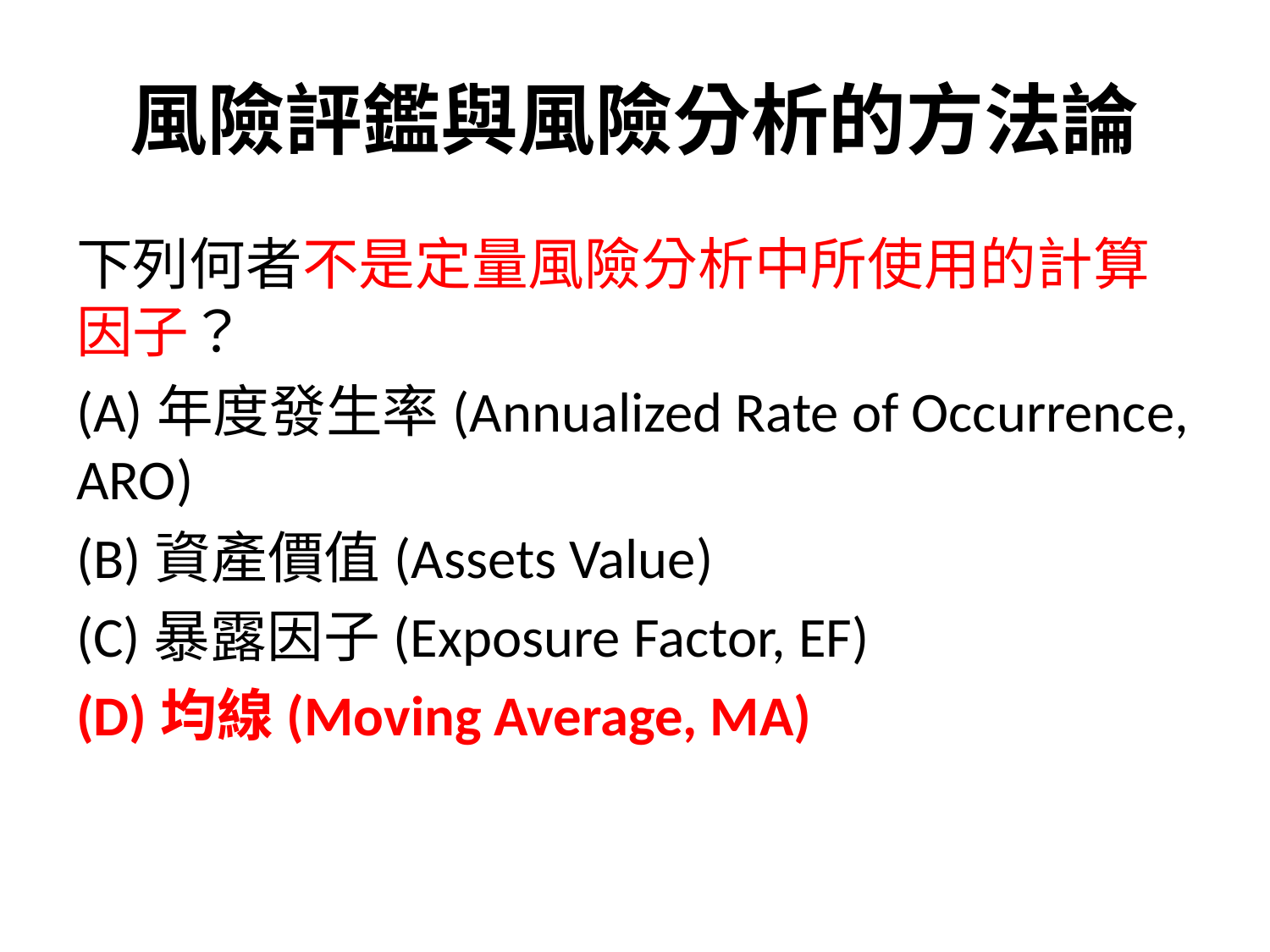

# 風險評鑑與風險分析的方法論
下列何者不是定量風險分析中所使用的計算因子？
(A)年度發生率(Annualized Rate of Occurrence, ARO)
(B)資產價值(Assets Value)
(C)暴露因子(Exposure Factor, EF)
(D)均線(Moving Average, MA)